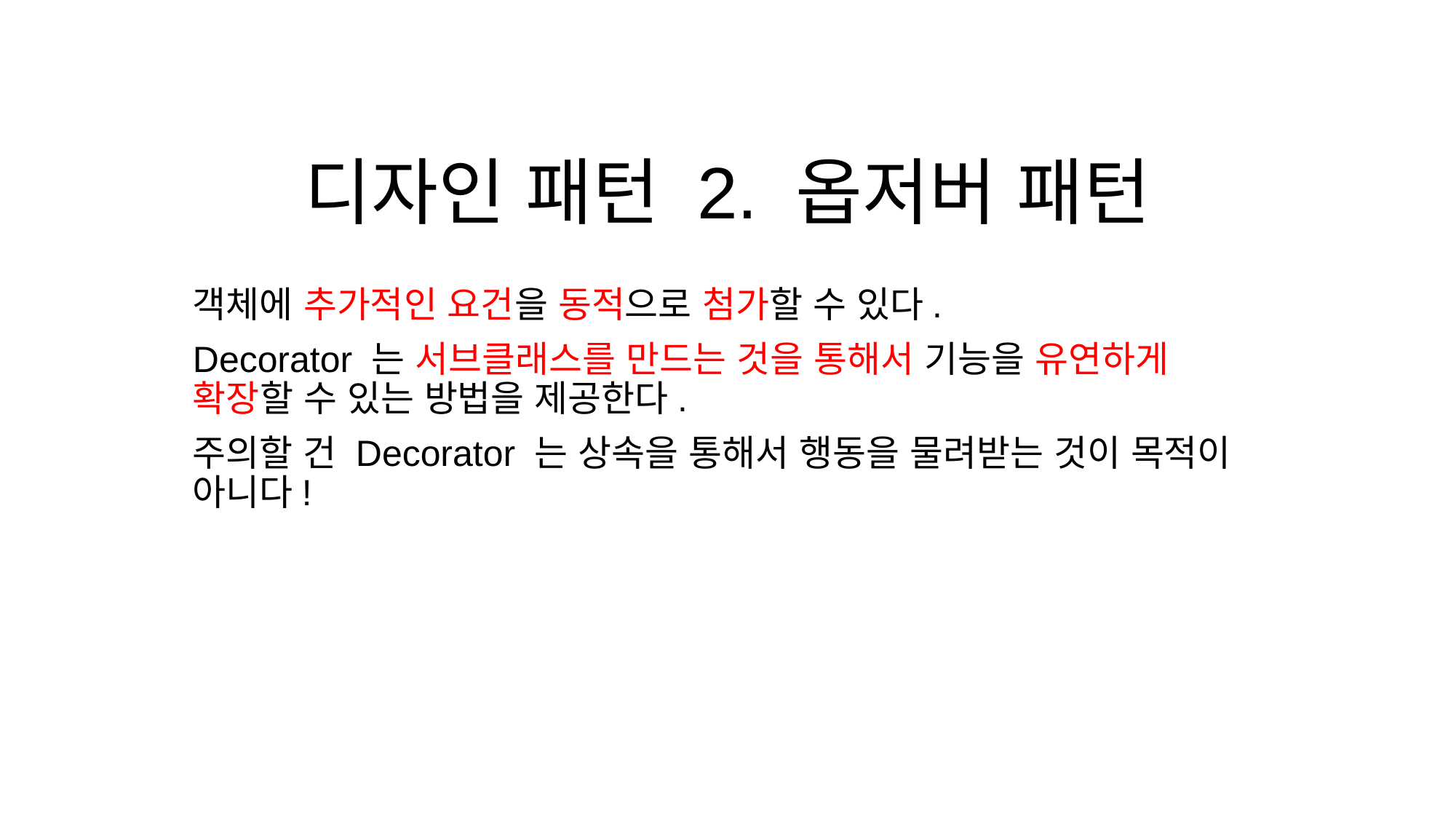

# 디자인 패턴 2. 옵저버 패턴
객체에 추가적인 요건을 동적으로 첨가할 수 있다.
Decorator 는 서브클래스를 만드는 것을 통해서 기능을 유연하게 확장할 수 있는 방법을 제공한다.
주의할 건 Decorator 는 상속을 통해서 행동을 물려받는 것이 목적이 아니다!